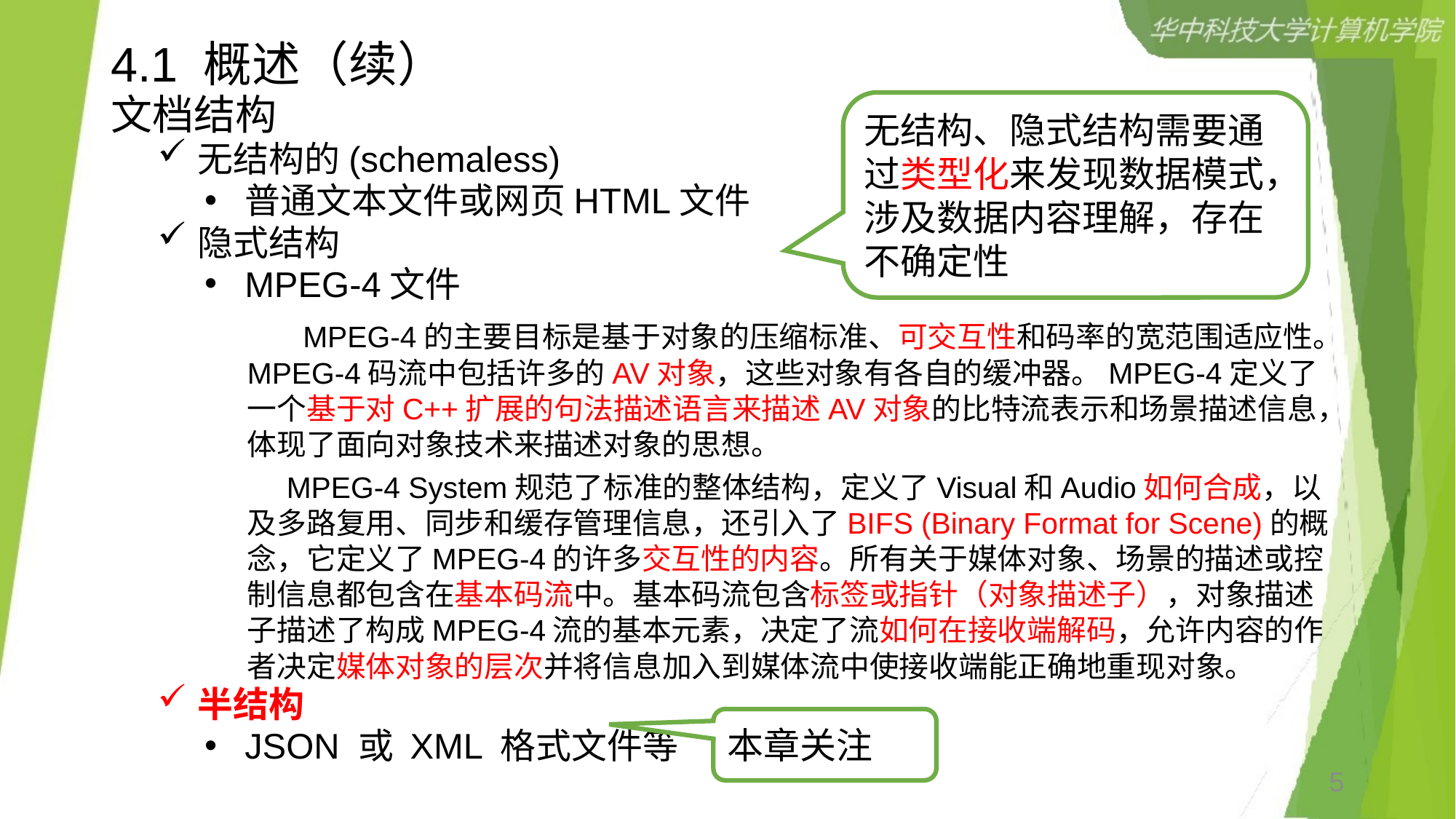

# 4.1 概述（续）
文档结构
无结构的(schemaless)
普通文本文件或网页HTML文件
隐式结构
MPEG-4文件
          MPEG-4的主要目标是基于对象的压缩标准、可交互性和码率的宽范围适应性。MPEG-4码流中包括许多的AV对象，这些对象有各自的缓冲器。MPEG-4定义了一个基于对C++扩展的句法描述语言来描述AV对象的比特流表示和场景描述信息，体现了面向对象技术来描述对象的思想。
          MPEG-4 System规范了标准的整体结构，定义了Visual和Audio如何合成，以及多路复用、同步和缓存管理信息，还引入了BIFS (Binary Format for Scene)的概念，它定义了MPEG-4的许多交互性的内容。所有关于媒体对象、场景的描述或控制信息都包含在基本码流中。基本码流包含标签或指针（对象描述子），对象描述子描述了构成MPEG-4流的基本元素，决定了流如何在接收端解码，允许内容的作者决定媒体对象的层次并将信息加入到媒体流中使接收端能正确地重现对象。
半结构
JSON 或 XML 格式文件等
无结构、隐式结构需要通过类型化来发现数据模式，涉及数据内容理解，存在不确定性
本章关注
5